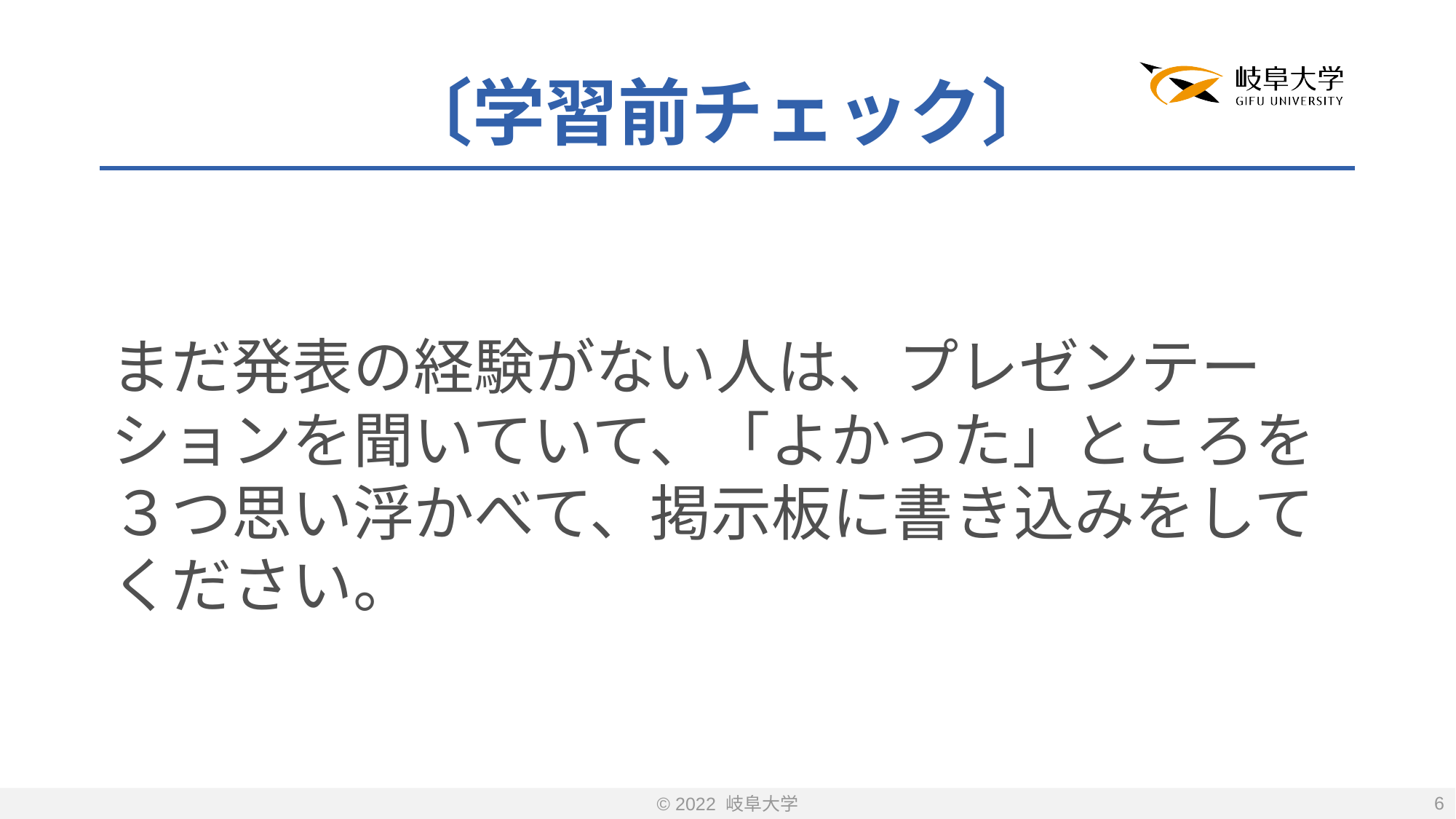

まだ発表の経験がない人は、プレゼンテーションを聞いていて、「よかった」ところを３つ思い浮かべて、掲示板に書き込みをしてください。